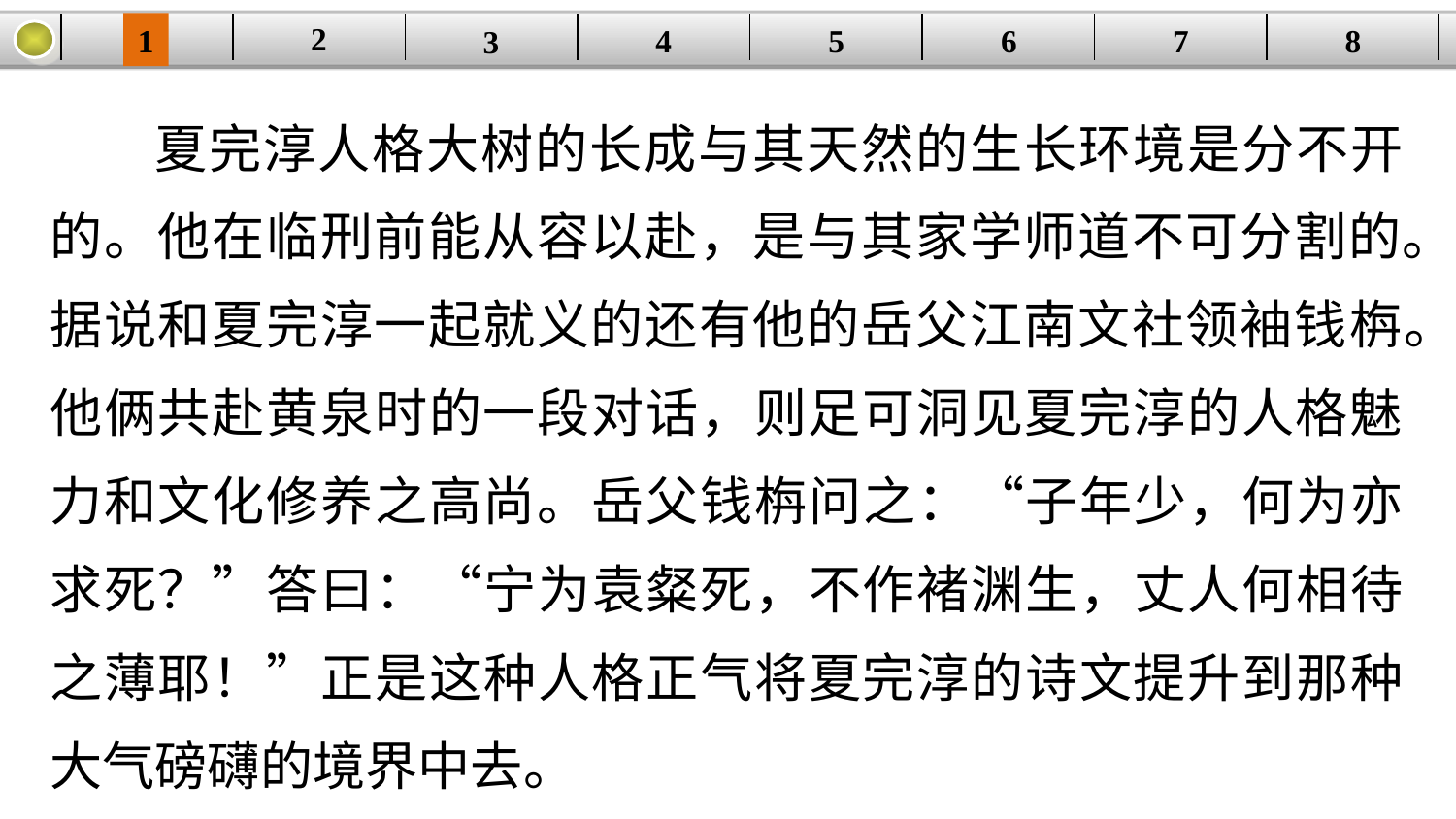

2
1
8
7
6
|  |  |  |  |  |  |  |  |
| --- | --- | --- | --- | --- | --- | --- | --- |
5
4
3

夏完淳人格大树的长成与其天然的生长环境是分不开的。他在临刑前能从容以赴，是与其家学师道不可分割的。据说和夏完淳一起就义的还有他的岳父江南文社领袖钱栴。他俩共赴黄泉时的一段对话，则足可洞见夏完淳的人格魅力和文化修养之高尚。岳父钱栴问之：“子年少，何为亦求死？”答曰：“宁为袁粲死，不作褚渊生，丈人何相待之薄耶！”正是这种人格正气将夏完淳的诗文提升到那种大气磅礴的境界中去。